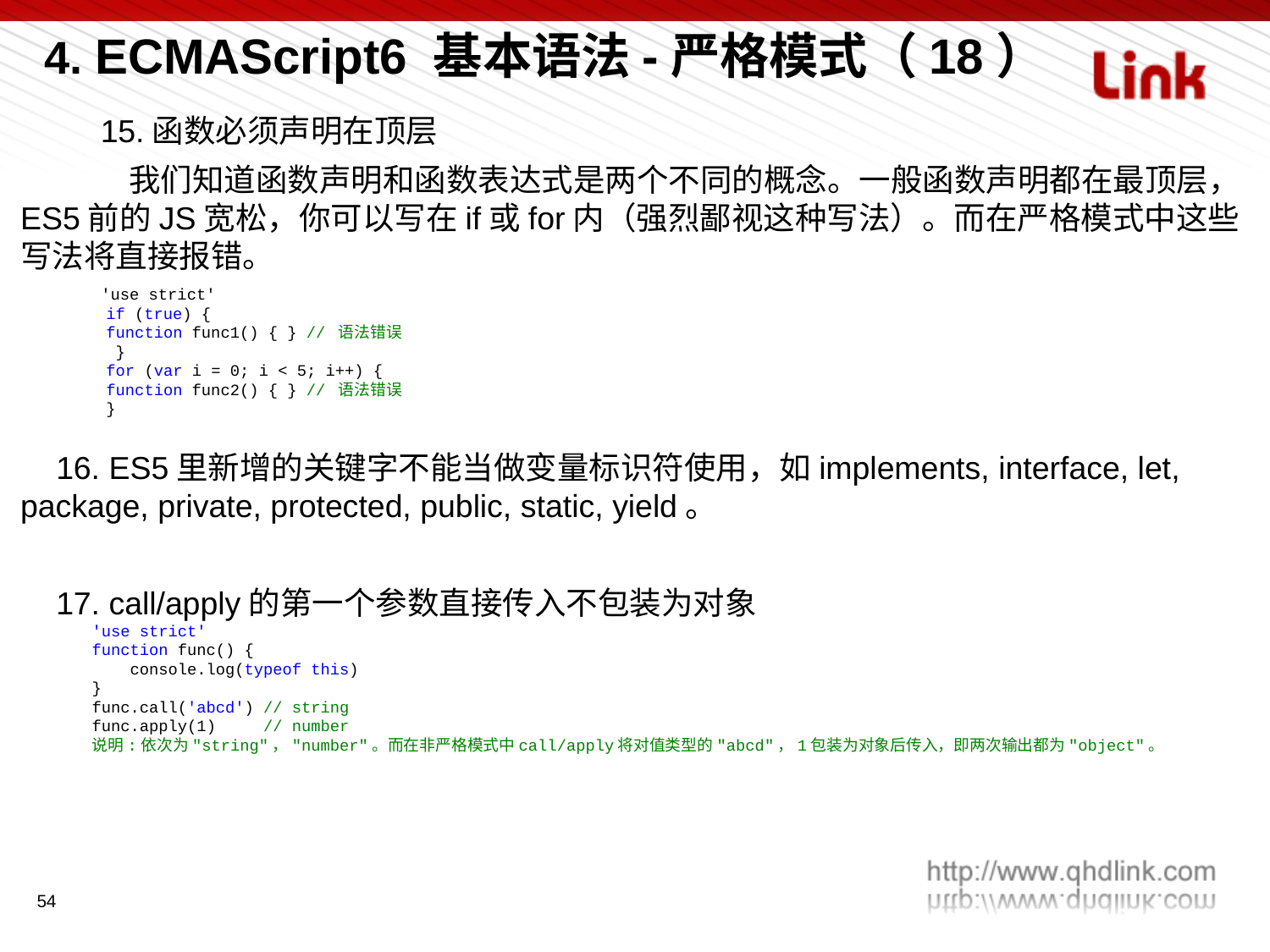

4. ECMAScript6 基本语法-严格模式（18）
         15.函数必须声明在顶层
              我们知道函数声明和函数表达式是两个不同的概念。一般函数声明都在最顶层，ES5前的JS宽松，你可以写在if或for内（强烈鄙视这种写法）。而在严格模式中这些写法将直接报错。
                 'use strict'
         if (true) {
         function func1() { } // 语法错误
          }
         for (var i = 0; i < 5; i++) {
         function func2() { } // 语法错误
         }

    16. ES5里新增的关键字不能当做变量标识符使用，如implements, interface, let, package, private, protected, public, static, yield。

    17. call/apply的第一个参数直接传入不包装为对象
'use strict'
function func() {
    console.log(typeof this)
}
func.call('abcd') // string
func.apply(1)     // number
说明:依次为"string"，"number"。而在非严格模式中call/apply将对值类型的"abcd"，1包装为对象后传入，即两次输出都为"object"。

54